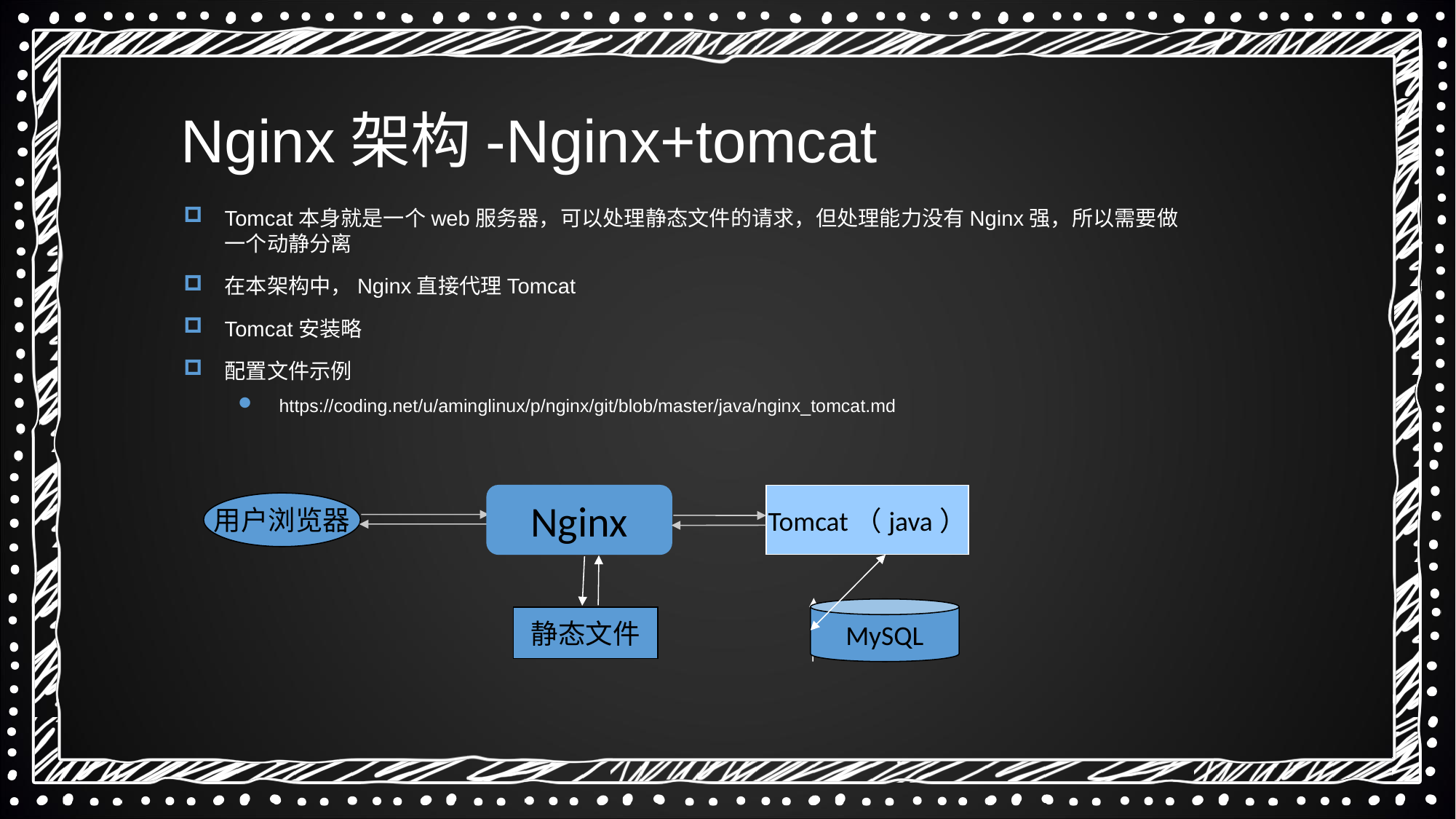

Nginx架构-Nginx+tomcat
Tomcat本身就是一个web服务器，可以处理静态文件的请求，但处理能力没有Nginx强，所以需要做一个动静分离
在本架构中，Nginx直接代理Tomcat
Tomcat安装略
配置文件示例
https://coding.net/u/aminglinux/p/nginx/git/blob/master/java/nginx_tomcat.md
Nginx
Tomcat（java）
用户浏览器

MySQL
静态文件